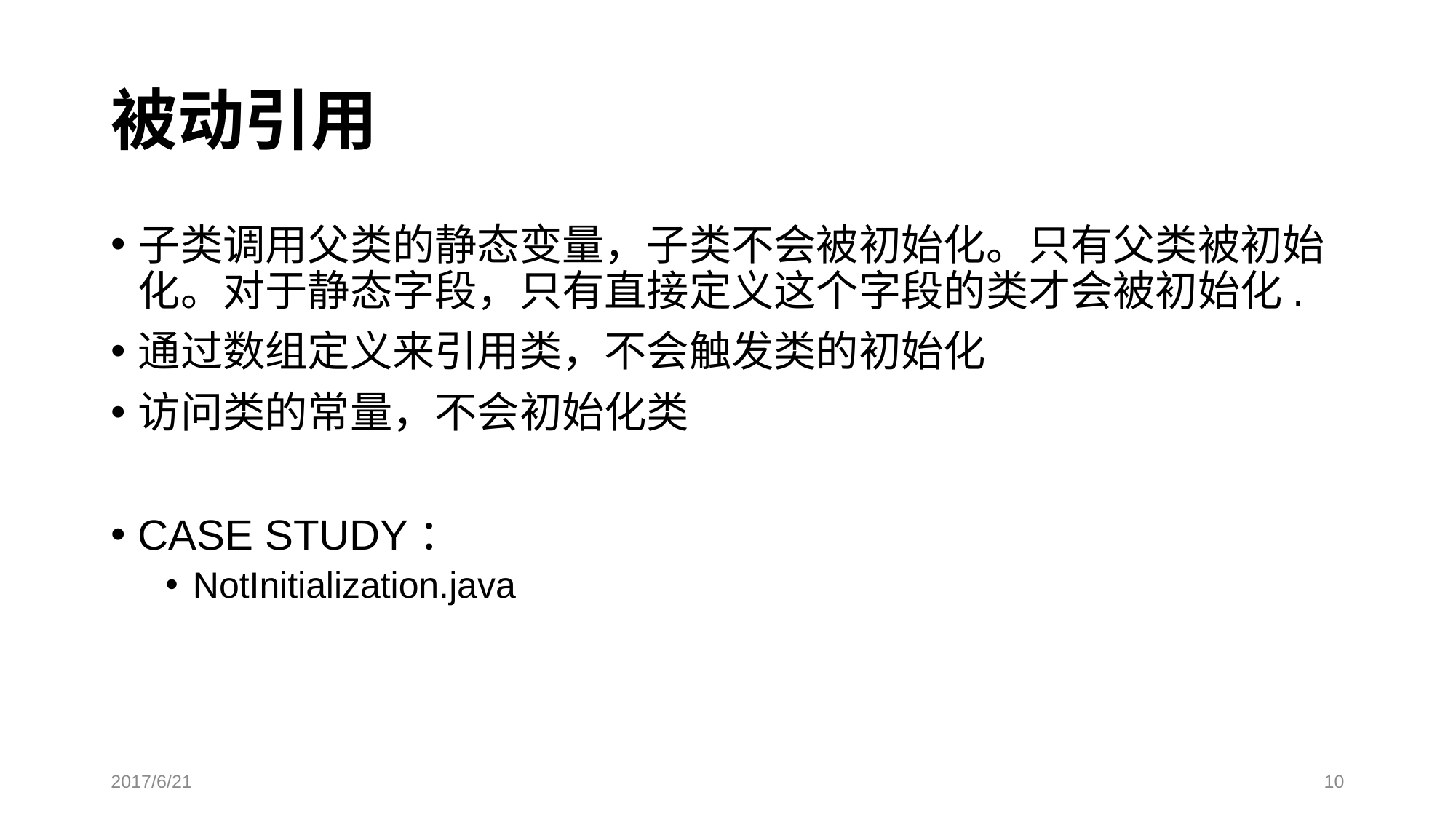

# 被动引用
子类调用父类的静态变量，子类不会被初始化。只有父类被初始化。对于静态字段，只有直接定义这个字段的类才会被初始化.
通过数组定义来引用类，不会触发类的初始化
访问类的常量，不会初始化类

CASE STUDY：
NotInitialization.java
2017/6/21
10